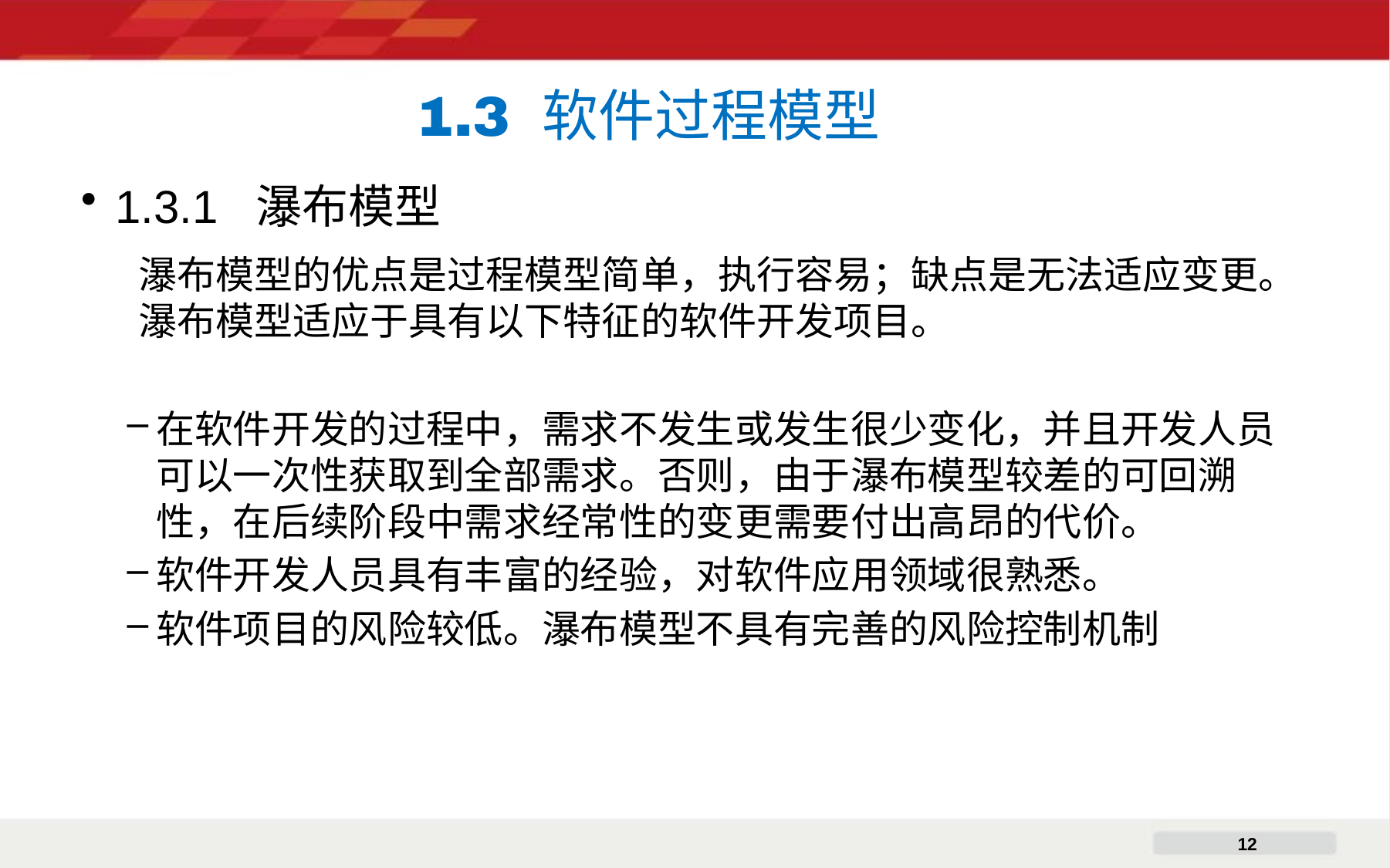

# 1.3 软件过程模型
1.3.1  瀑布模型
瀑布模型的优点是过程模型简单，执行容易；缺点是无法适应变更。瀑布模型适应于具有以下特征的软件开发项目。

在软件开发的过程中，需求不发生或发生很少变化，并且开发人员可以一次性获取到全部需求。否则，由于瀑布模型较差的可回溯性，在后续阶段中需求经常性的变更需要付出高昂的代价。
软件开发人员具有丰富的经验，对软件应用领域很熟悉。
软件项目的风险较低。瀑布模型不具有完善的风险控制机制